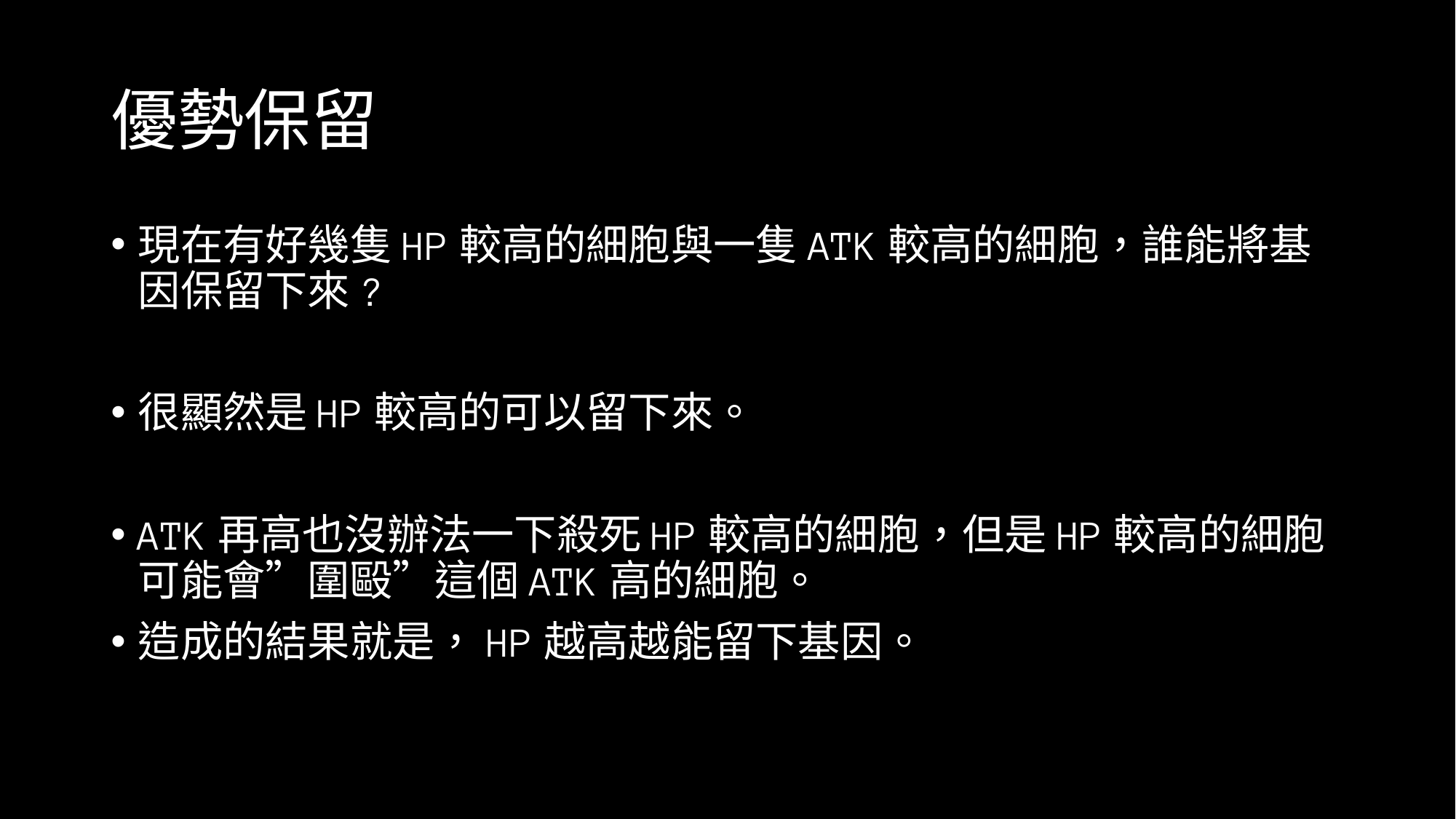

# 優勢保留
現在有好幾隻HP較高的細胞與一隻ATK較高的細胞，誰能將基因保留下來?

很顯然是HP較高的可以留下來。

ATK再高也沒辦法一下殺死HP較高的細胞，但是HP較高的細胞可能會”圍毆”這個ATK高的細胞。
造成的結果就是，HP越高越能留下基因。